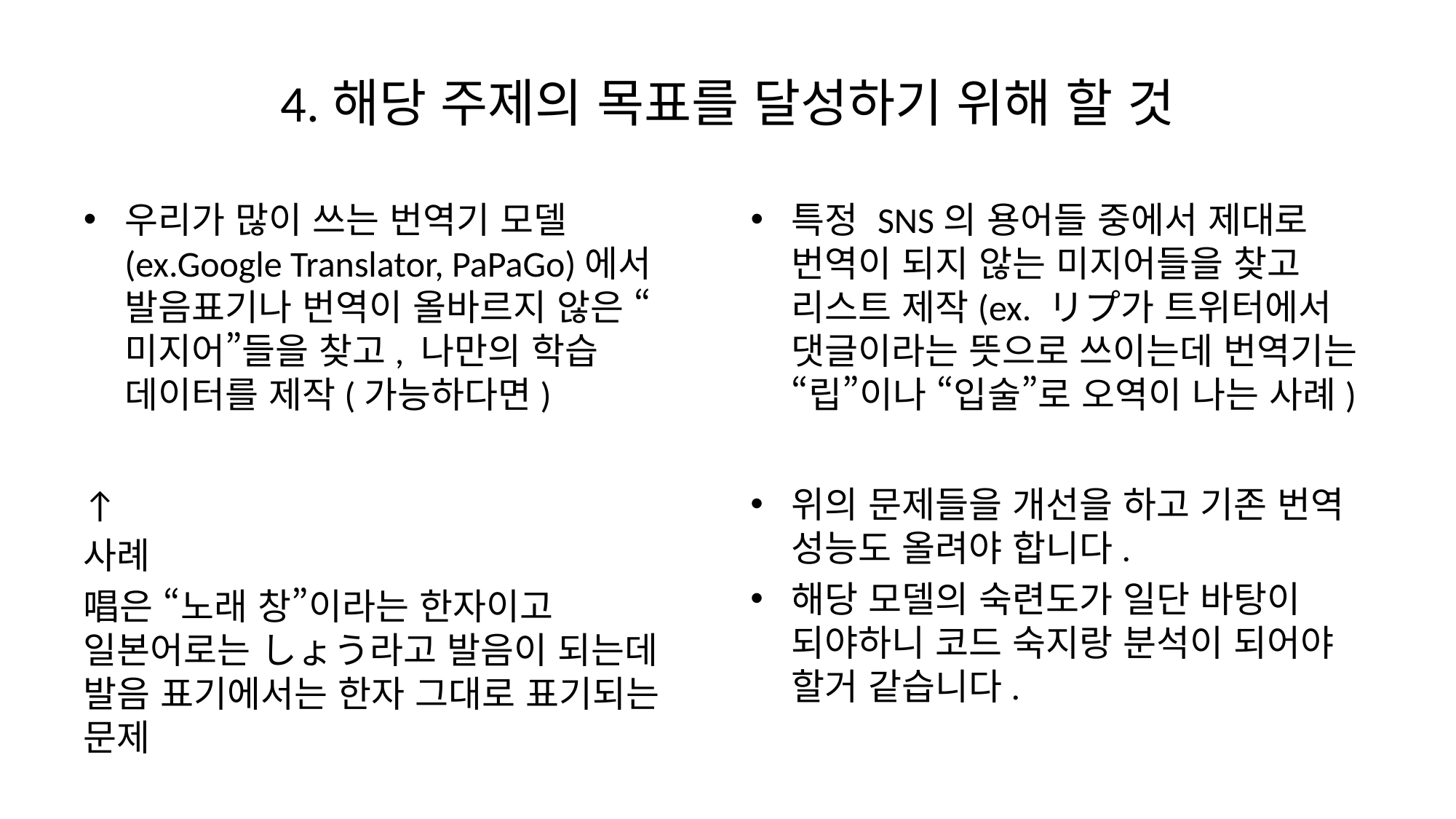

# 4.해당 주제의 목표를 달성하기 위해 할 것
우리가 많이 쓰는 번역기 모델(ex.Google Translator, PaPaGo)에서 발음표기나 번역이 올바르지 않은 “미지어”들을 찾고, 나만의 학습 데이터를 제작(가능하다면)
특정 SNS의 용어들 중에서 제대로 번역이 되지 않는 미지어들을 찾고 리스트 제작(ex. リプ가 트위터에서 댓글이라는 뜻으로 쓰이는데 번역기는 “립”이나 “입술”로 오역이 나는 사례)
↑
사례
唱은 “노래 창”이라는 한자이고 일본어로는 しょう라고 발음이 되는데 발음 표기에서는 한자 그대로 표기되는 문제
위의 문제들을 개선을 하고 기존 번역 성능도 올려야 합니다.
해당 모델의 숙련도가 일단 바탕이 되야하니 코드 숙지랑 분석이 되어야 할거 같습니다.